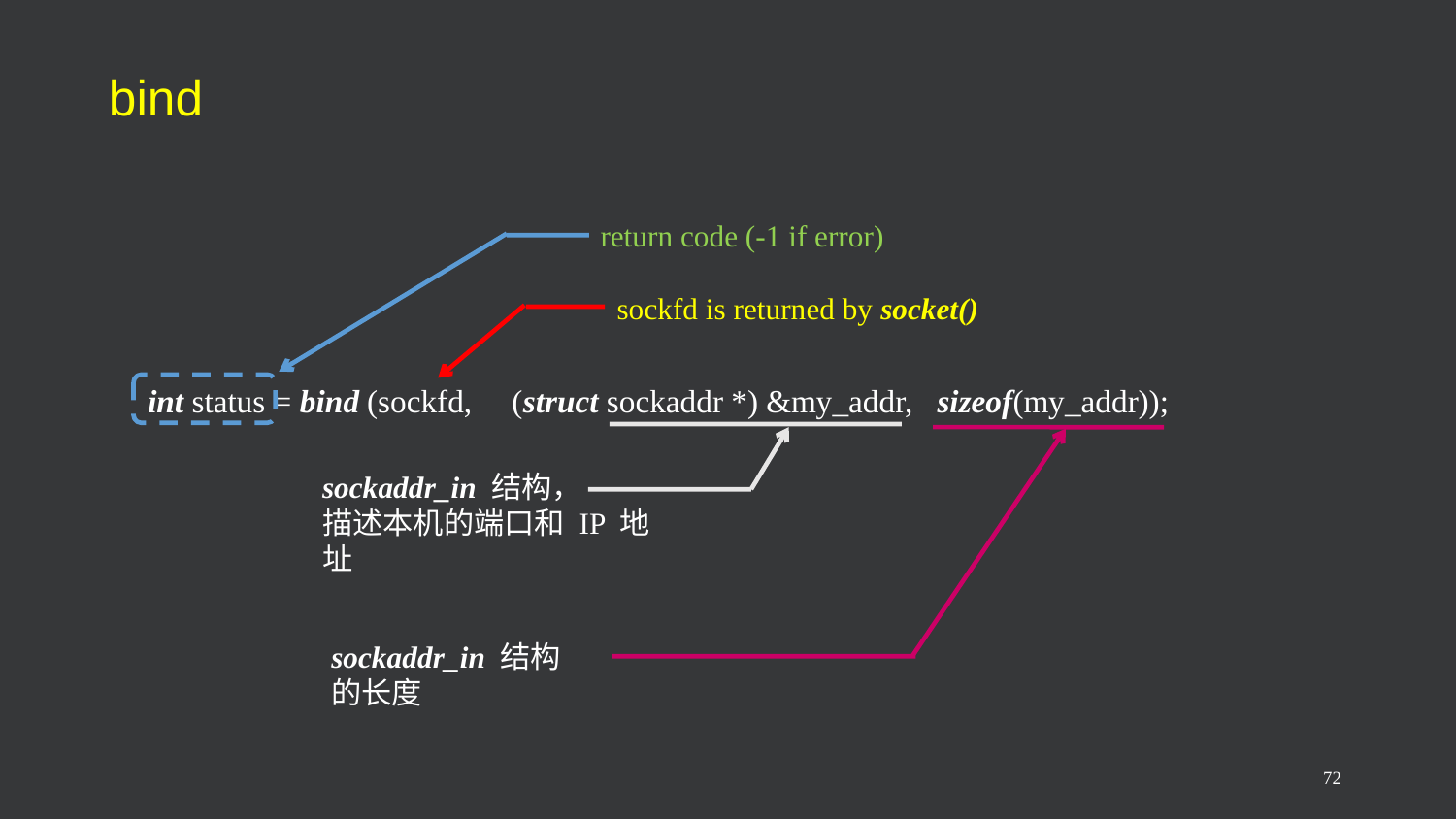

# bind
return code (-1 if error)

sockfd is returned by socket()

int status = bind (sockfd,     (struct sockaddr *) &my_addr,   sizeof(my_addr));

sockaddr_in 结构，
描述本机的端口和 IP 地址

sockaddr_in 结构的长度
72